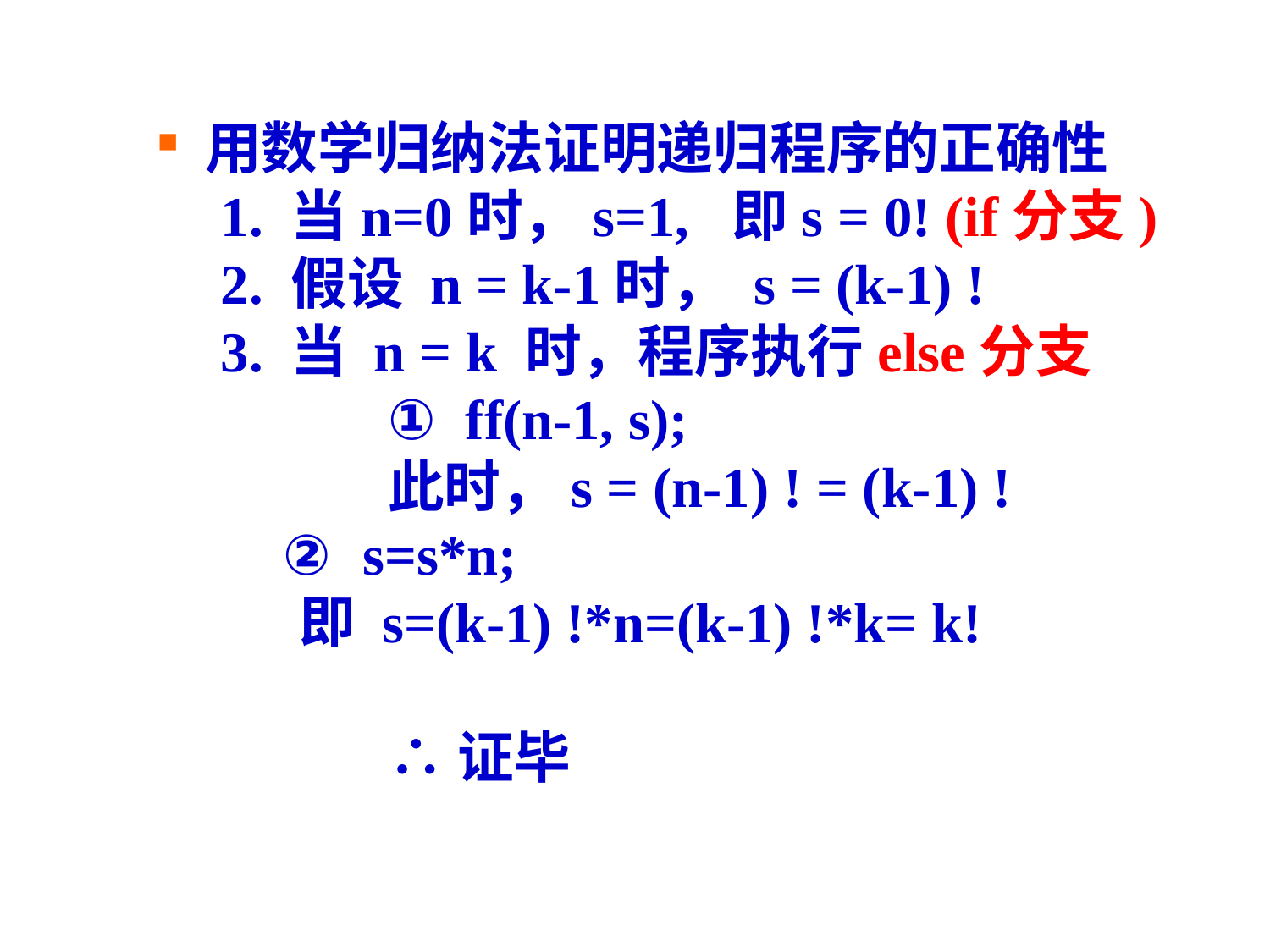

用数学归纳法证明递归程序的正确性
1. 当n=0时，s=1,  即s = 0! (if分支)
2. 假设 n = k-1时， s = (k-1) !
3. 当 n = k 时，程序执行else分支
		①  ff(n-1, s);
		此时，s = (n-1) ! = (k-1) !
    ②  s=s*n;
     即 s=(k-1) !*n=(k-1) !*k= k!

		∴证毕